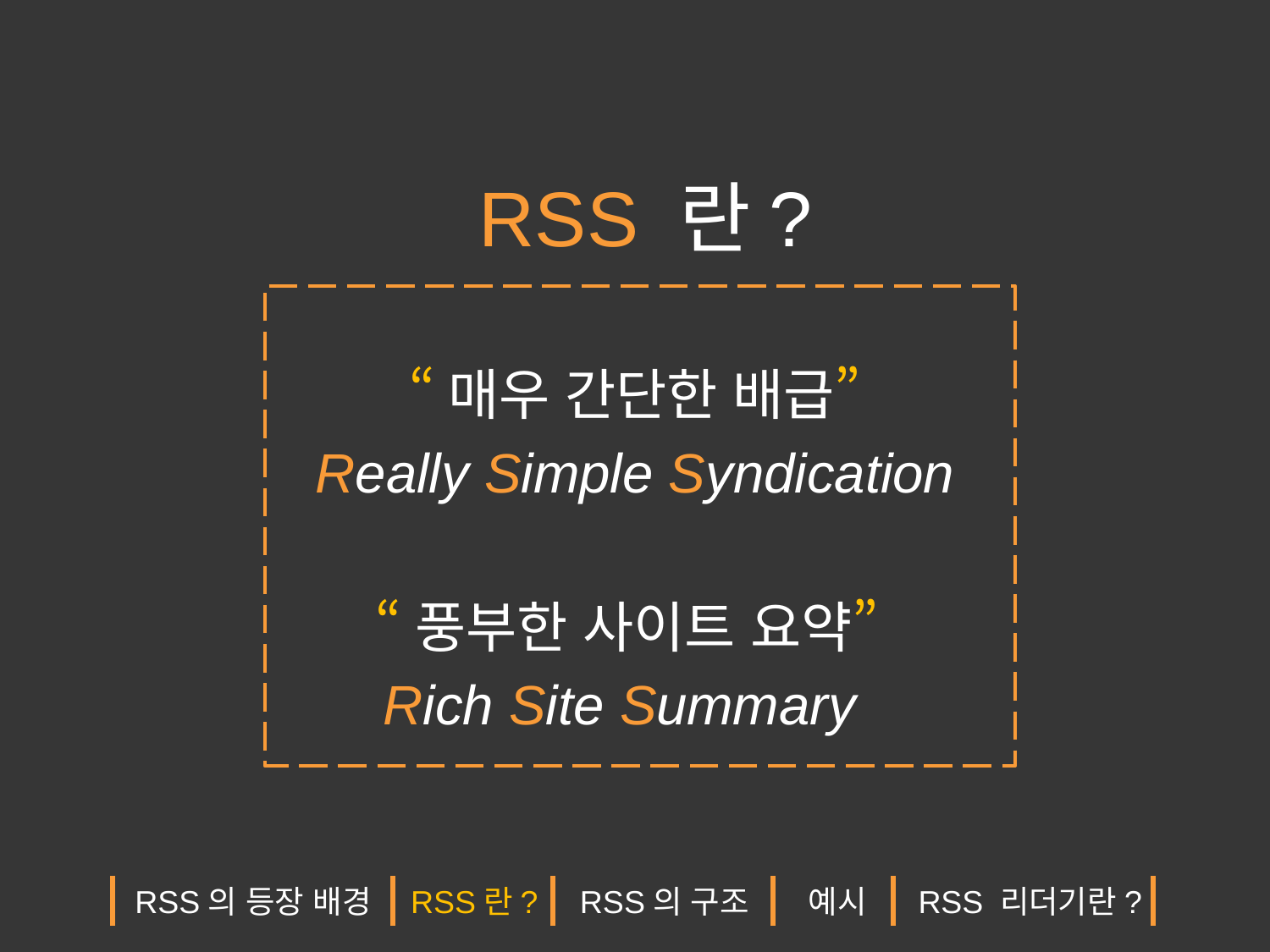

# RSS 란?

“매우 간단한 배급”
Really Simple Syndication

“풍부한 사이트 요약”
Rich Site Summary

RSS의 등장 배경
RSS란?
RSS의 구조
예시
RSS 리더기란?